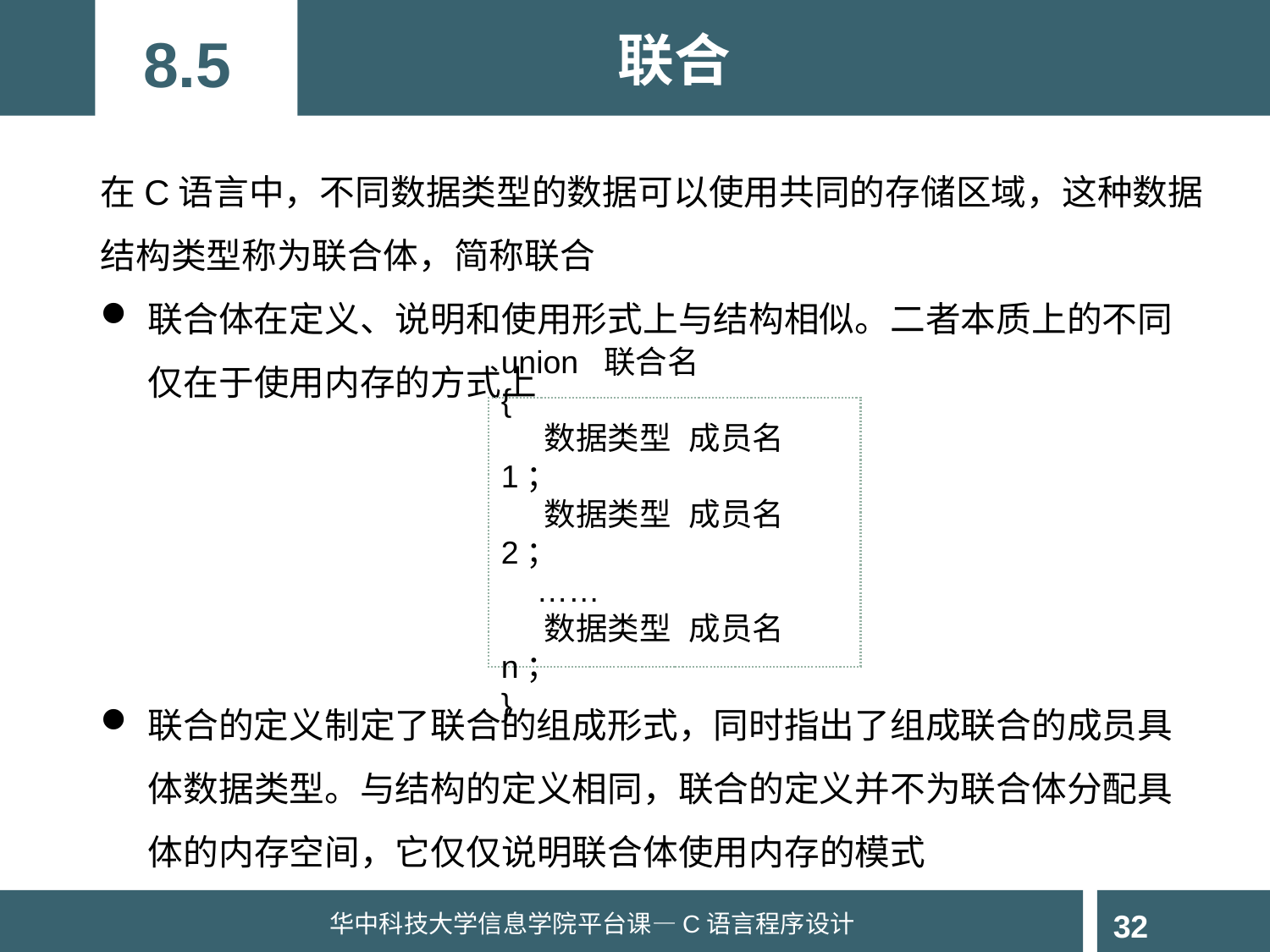

联合
8.5
在C语言中，不同数据类型的数据可以使用共同的存储区域，这种数据结构类型称为联合体，简称联合
联合体在定义、说明和使用形式上与结构相似。二者本质上的不同仅在于使用内存的方式上

联合的定义制定了联合的组成形式，同时指出了组成联合的成员具体数据类型。与结构的定义相同，联合的定义并不为联合体分配具体的内存空间，它仅仅说明联合体使用内存的模式
union  联合名
{
    数据类型  成员名1；
    数据类型  成员名2；
    ……
    数据类型  成员名n；
}